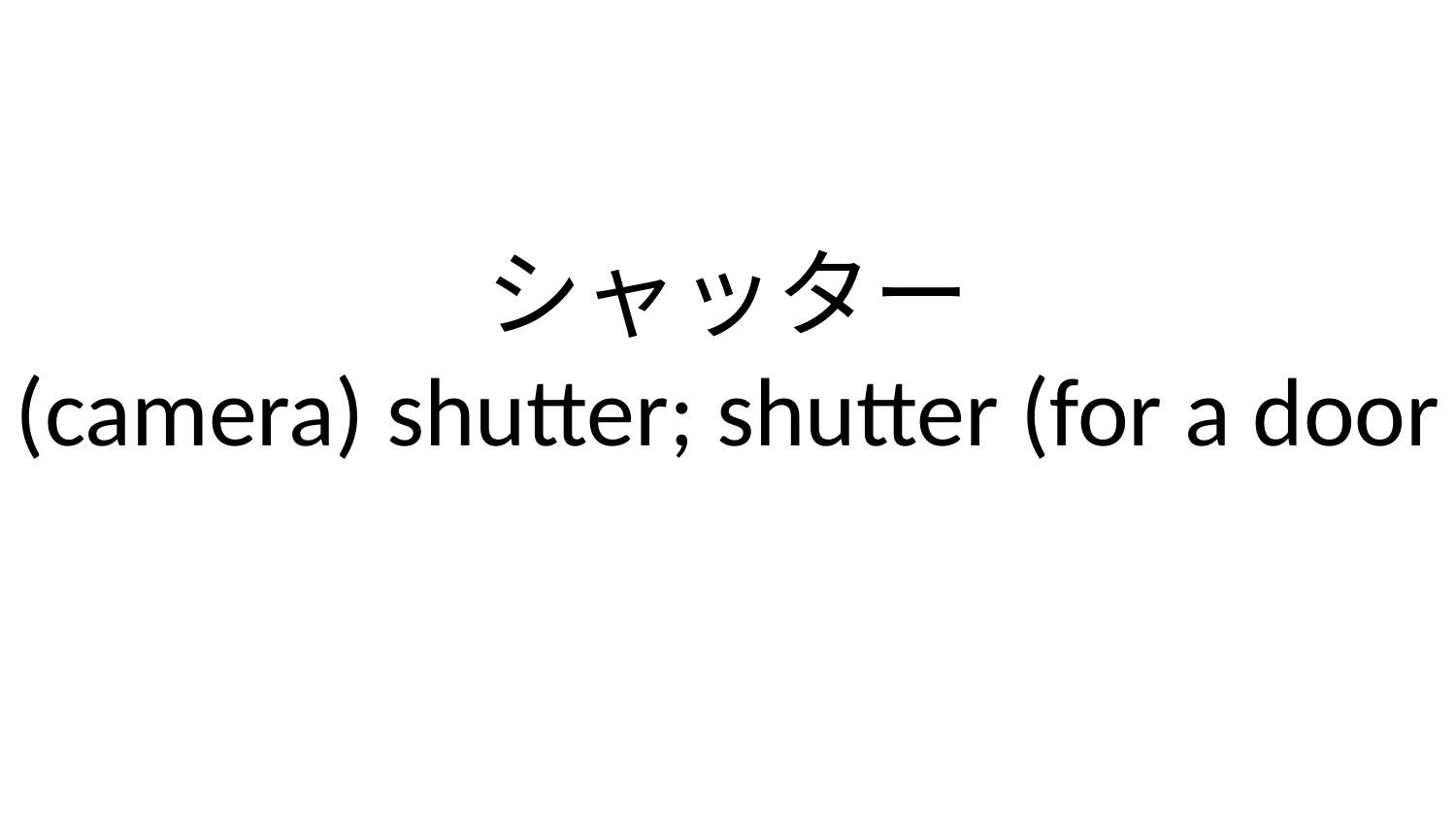

シャッター
(camera) shutter; shutter (for a door